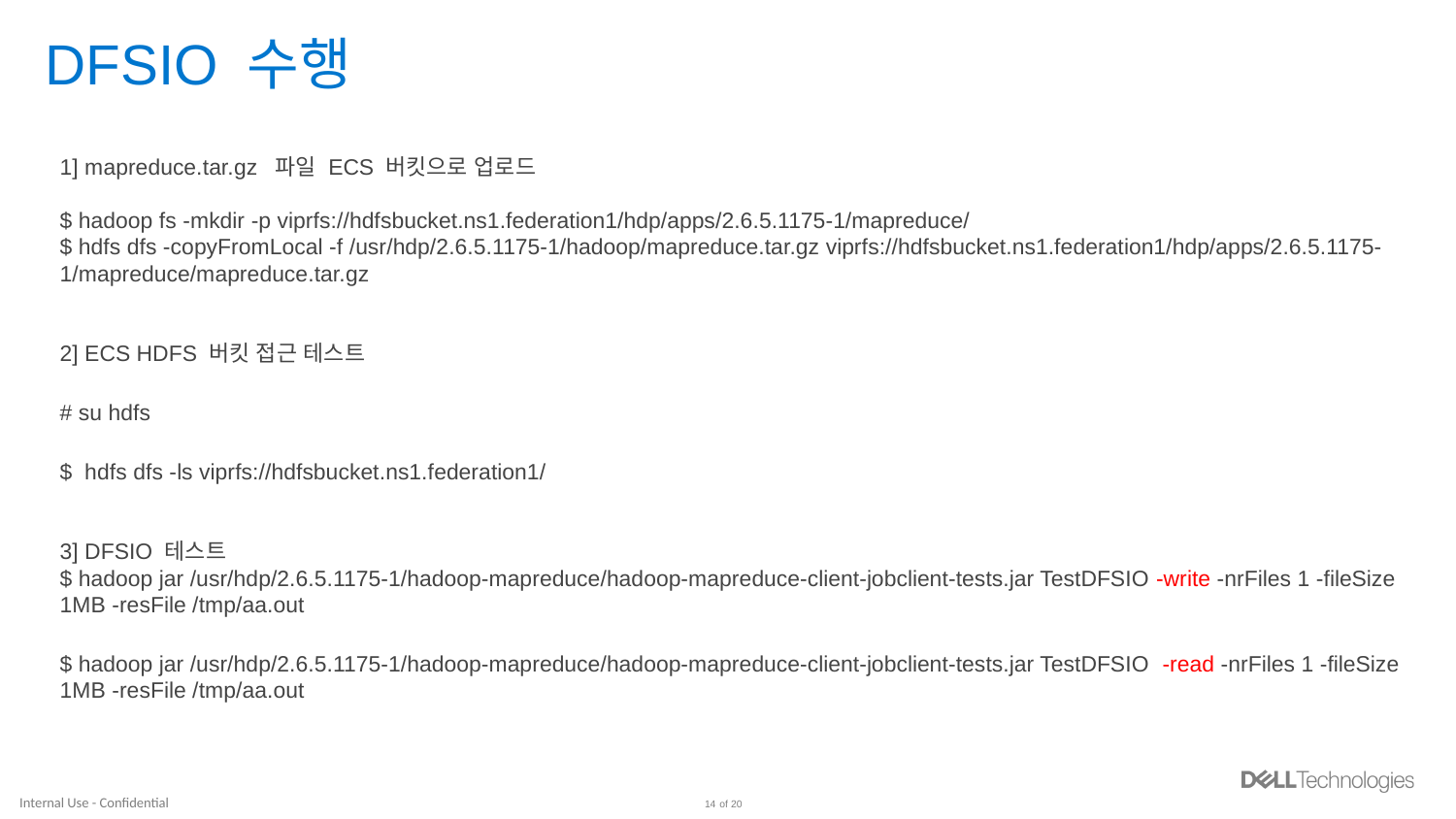

# DFSIO 수행
1] mapreduce.tar.gz  파일 ECS 버킷으로 업로드

$ hadoop fs -mkdir -p viprfs://hdfsbucket.ns1.federation1/hdp/apps/2.6.5.1175-1/mapreduce/
$ hdfs dfs -copyFromLocal -f /usr/hdp/2.6.5.1175-1/hadoop/mapreduce.tar.gz viprfs://hdfsbucket.ns1.federation1/hdp/apps/2.6.5.1175-1/mapreduce/mapreduce.tar.gz

2] ECS HDFS 버킷 접근 테스트
# su hdfs
$  hdfs dfs -ls viprfs://hdfsbucket.ns1.federation1/

3] DFSIO 테스트
$ hadoop jar /usr/hdp/2.6.5.1175-1/hadoop-mapreduce/hadoop-mapreduce-client-jobclient-tests.jar TestDFSIO -write -nrFiles 1 -fileSize 1MB -resFile /tmp/aa.out
$ hadoop jar /usr/hdp/2.6.5.1175-1/hadoop-mapreduce/hadoop-mapreduce-client-jobclient-tests.jar TestDFSIO  -read -nrFiles 1 -fileSize 1MB -resFile /tmp/aa.out